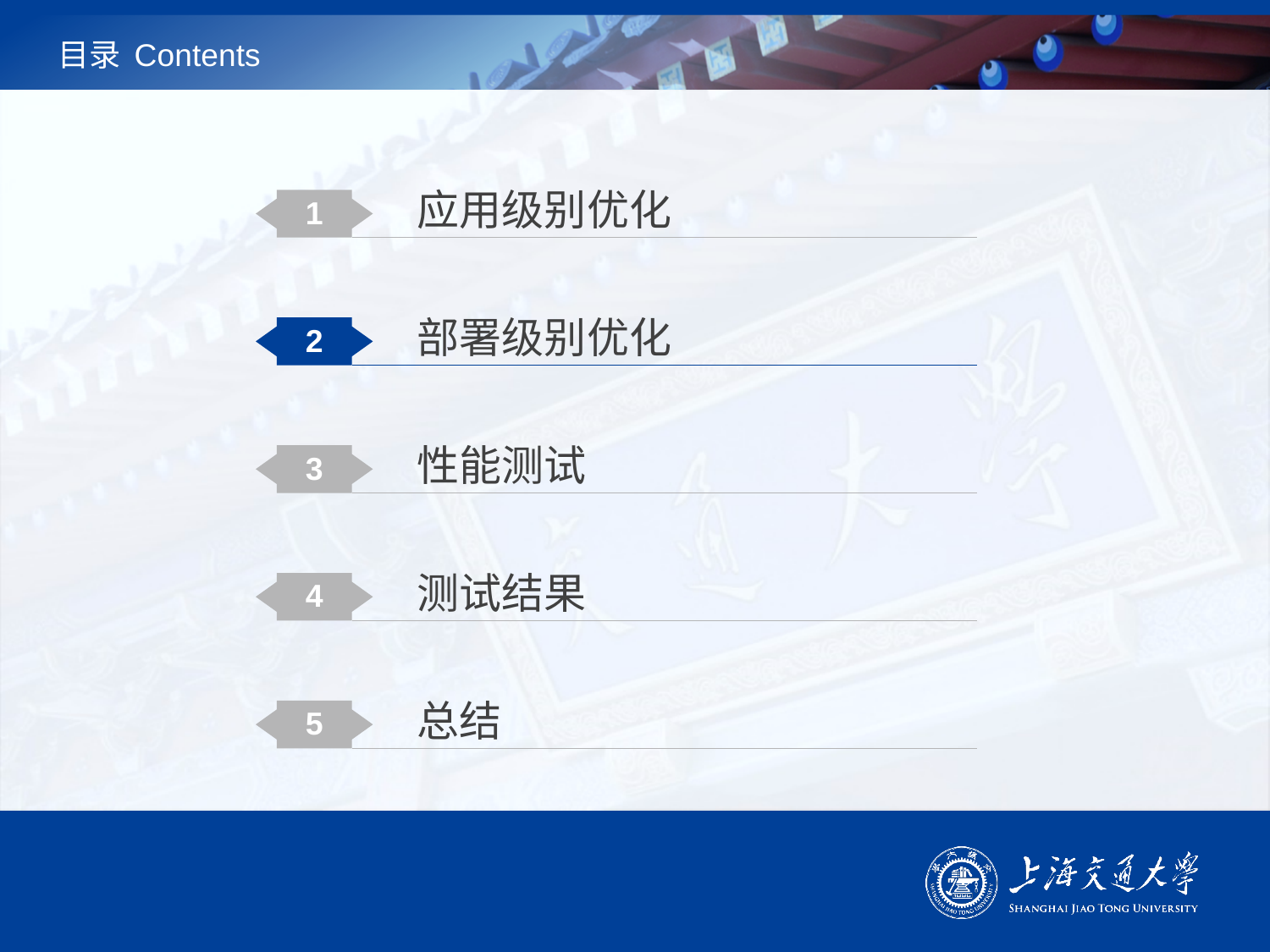

# 目录 Contents
应用级别优化
1

部署级别优化
2

性能测试
3

测试结果
4

总结
5